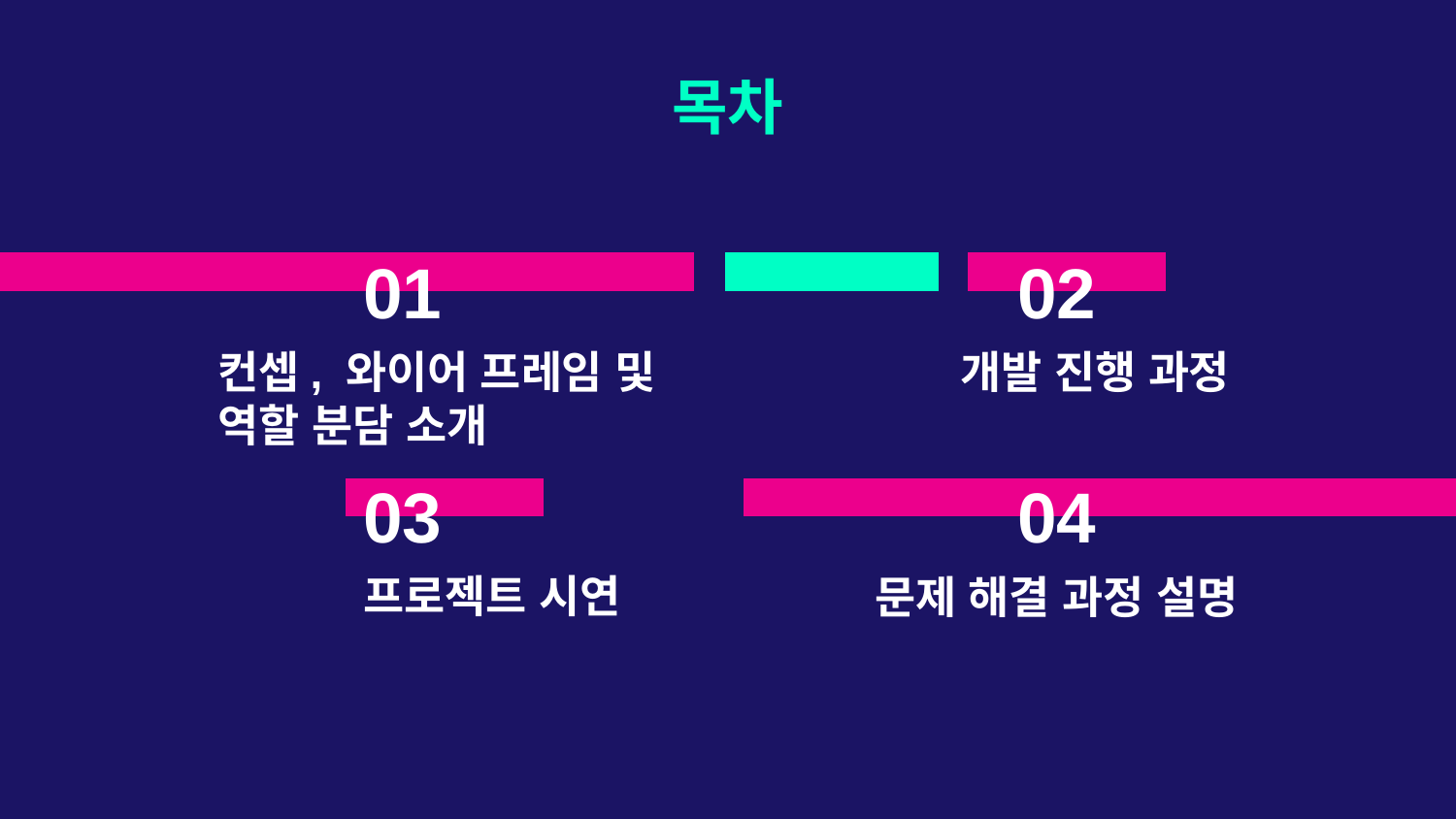

목차
# 01
02
컨셉, 와이어 프레임 및 역할 분담 소개
개발 진행 과정
03
04
프로젝트 시연
문제 해결 과정 설명